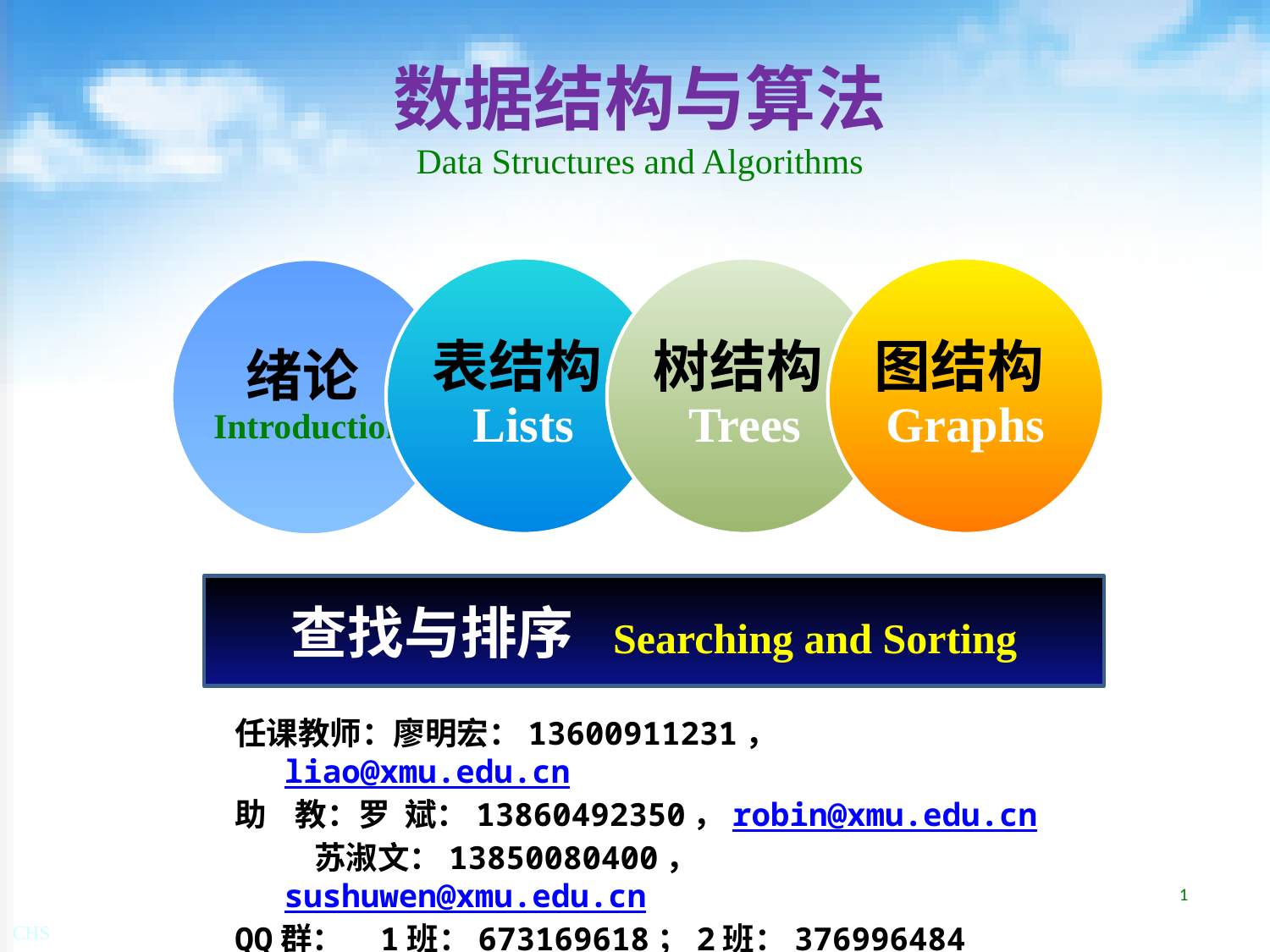

# 数据结构与算法 Data Structures and Algorithms
绪论Introduction
表结构Lists
树结构Trees
图结构Graphs
查找与排序  Searching and Sorting
任课教师：廖明宏：13600911231，liao@xmu.edu.cn
助    教：罗  斌：13860492350，robin@xmu.edu.cn
          苏淑文：13850080400，sushuwen@xmu.edu.cn
QQ群：    1班：673169618；2班：376996484
1